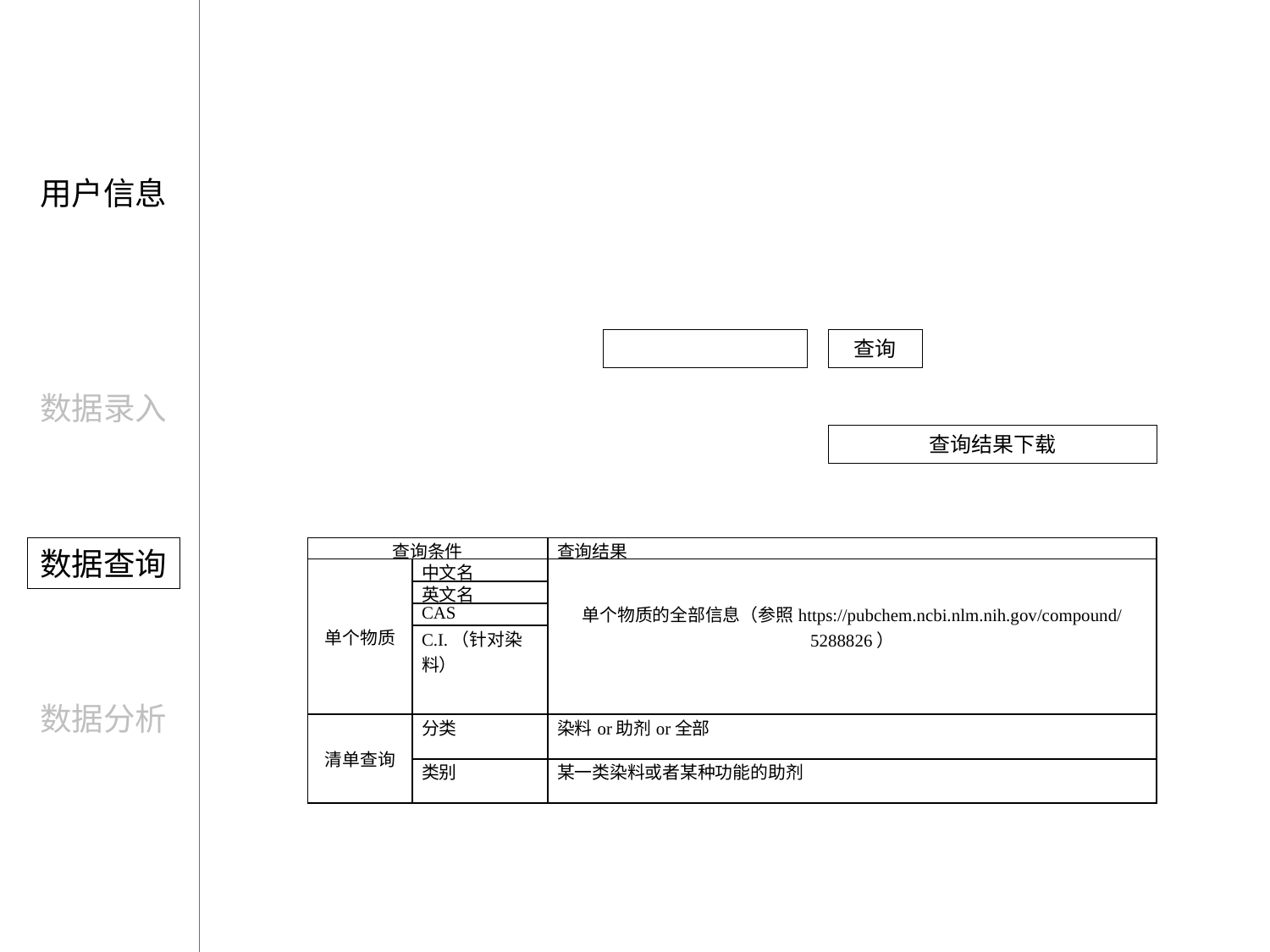

用户信息

查询
数据录入
查询结果下载
数据查询
| 查询条件 |  | 查询结果 |
| --- | --- | --- |
| 单个物质 | 中文名 | 单个物质的全部信息（参照https://pubchem.ncbi.nlm.nih.gov/compound/5288826） |
|  | 英文名 |  |
|  | CAS |  |
|  | C.I.（针对染料） |  |
| 清单查询 | 分类 | 染料or助剂or全部 |
|  | 类别 | 某一类染料或者某种功能的助剂 |
数据分析